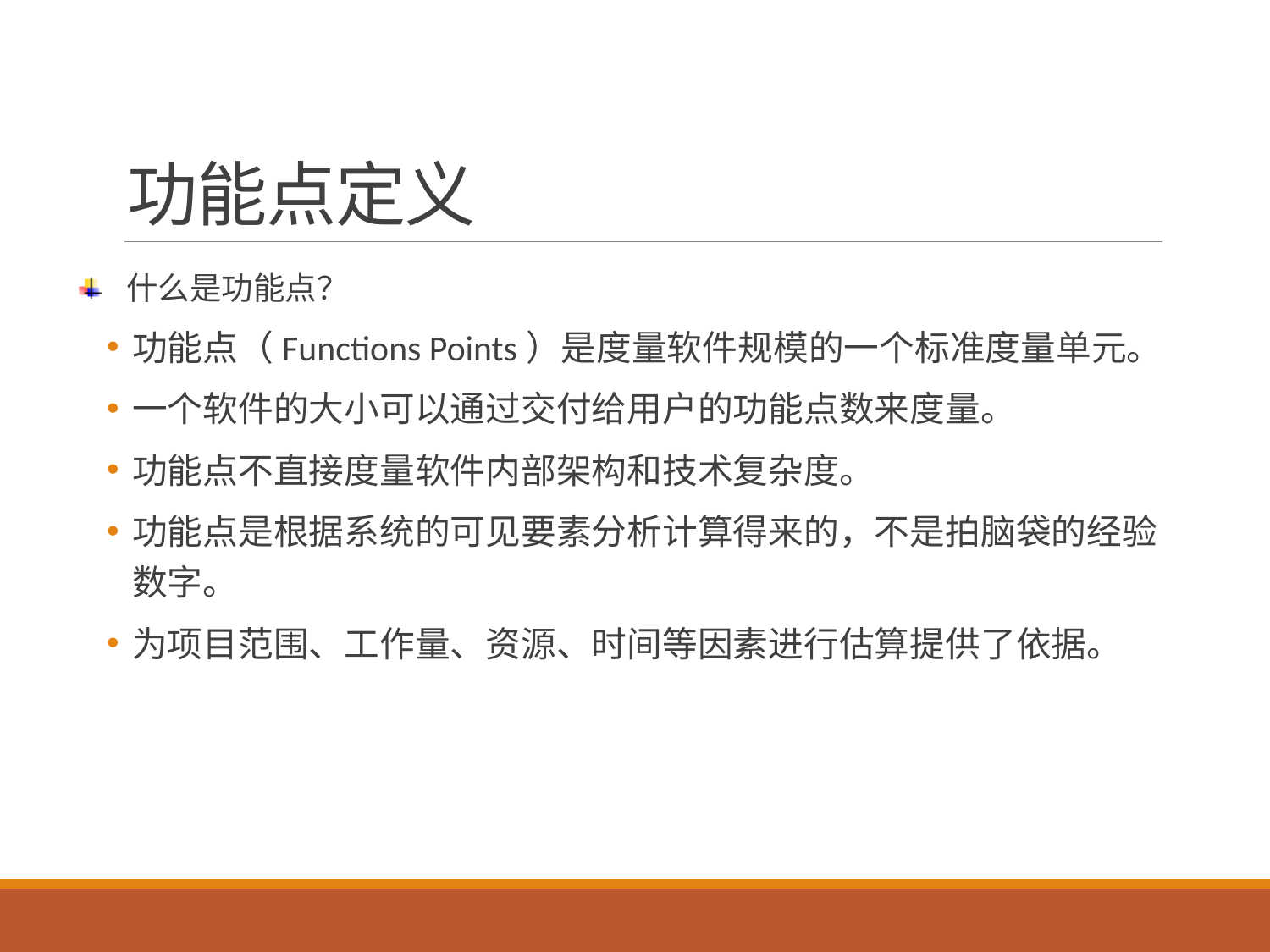

# 功能点定义
什么是功能点？
功能点（Functions Points）是度量软件规模的一个标准度量单元。
一个软件的大小可以通过交付给用户的功能点数来度量。
功能点不直接度量软件内部架构和技术复杂度。
功能点是根据系统的可见要素分析计算得来的，不是拍脑袋的经验数字。
为项目范围、工作量、资源、时间等因素进行估算提供了依据。